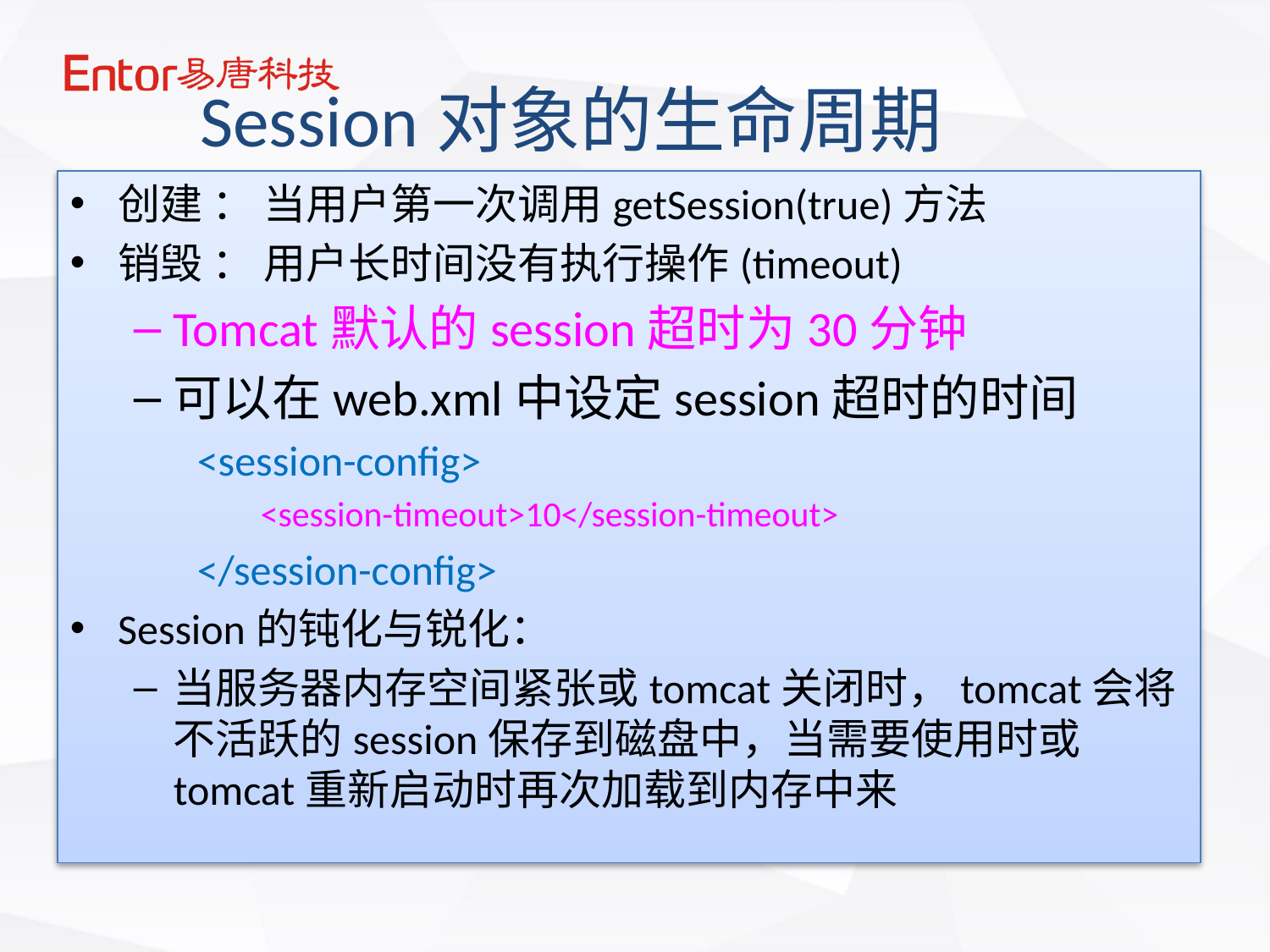

Session对象的生命周期
创建 ： 当用户第一次调用getSession(true)方法
销毁 ： 用户长时间没有执行操作(timeout)
Tomcat默认的session超时为30分钟
可以在web.xml中设定session超时的时间
<session-config>
<session-timeout>10</session-timeout>
</session-config>
Session的钝化与锐化：
当服务器内存空间紧张或tomcat关闭时，tomcat会将不活跃的session保存到磁盘中，当需要使用时或tomcat重新启动时再次加载到内存中来